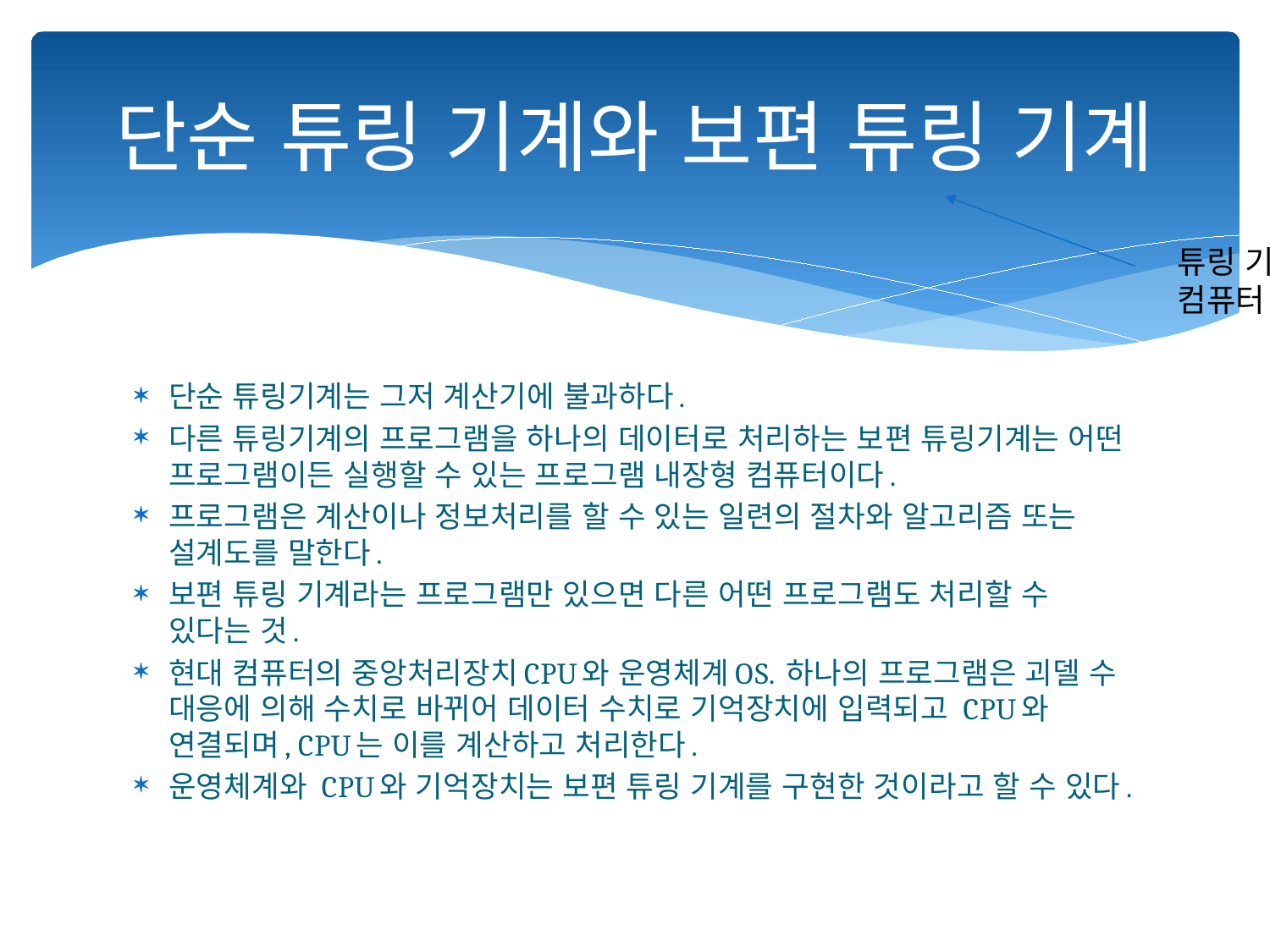

# 단순 튜링 기계와 보편 튜링 기계
튜링 기계를 합친다?
컴퓨터1
단순 튜링기계는 그저 계산기에 불과하다.
다른 튜링기계의 프로그램을 하나의 데이터로 처리하는 보편 튜링기계는 어떤 프로그램이든 실행할 수 있는 프로그램 내장형 컴퓨터이다.
프로그램은 계산이나 정보처리를 할 수 있는 일련의 절차와 알고리즘 또는 설계도를 말한다.
보편 튜링 기계라는 프로그램만 있으면 다른 어떤 프로그램도 처리할 수 있다는 것.
현대 컴퓨터의 중앙처리장치CPU와 운영체계OS. 하나의 프로그램은 괴델 수 대응에 의해 수치로 바뀌어 데이터 수치로 기억장치에 입력되고 CPU와 연결되며, CPU는 이를 계산하고 처리한다.
운영체계와 CPU와 기억장치는 보편 튜링 기계를 구현한 것이라고 할 수 있다.